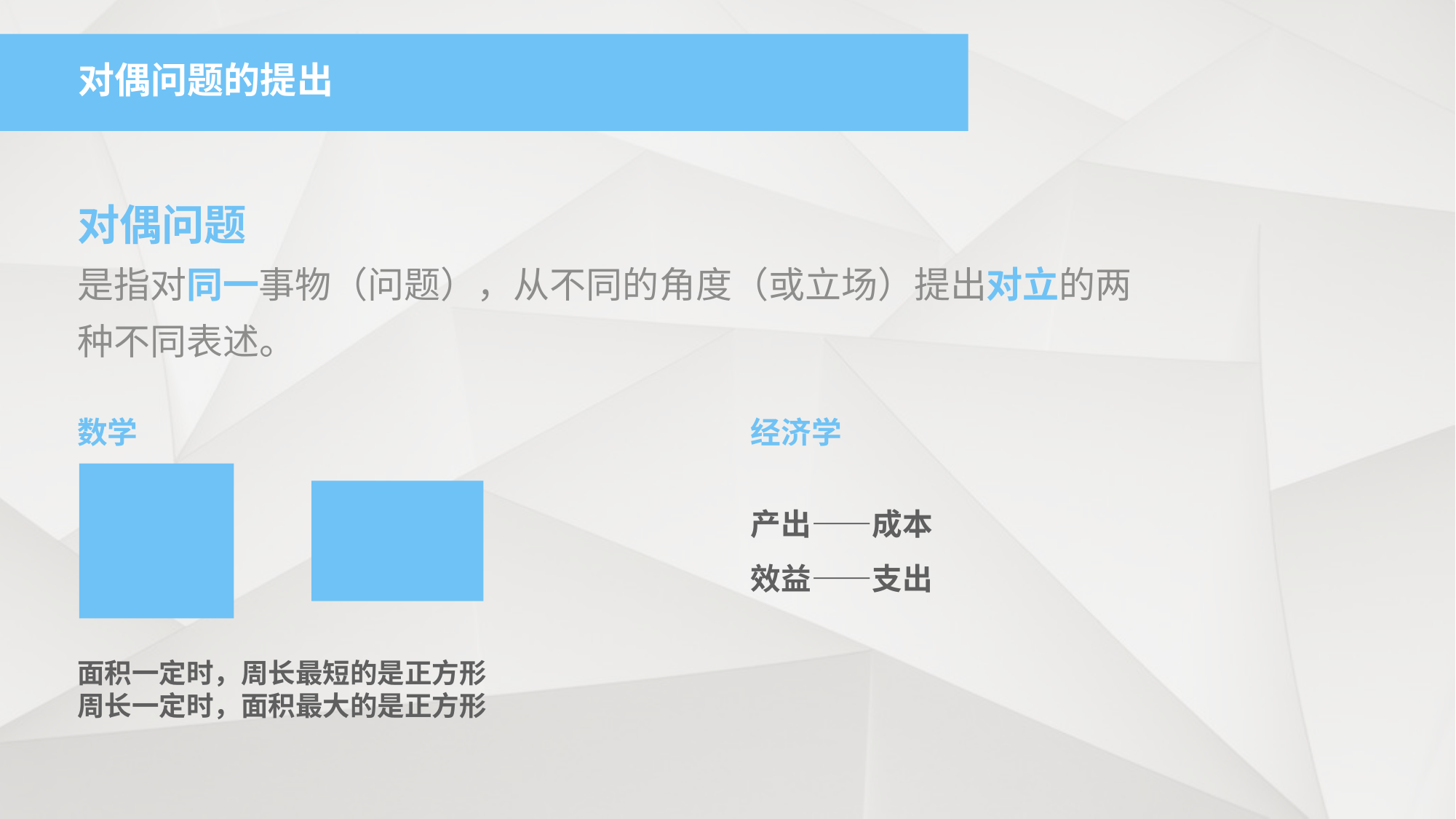

对偶问题的提出
对偶问题
是指对同一事物（问题），从不同的角度（或立场）提出对立的两种不同表述。
数学
经济学

产出——成本
效益——支出
面积一定时，周长最短的是正方形
周长一定时，面积最大的是正方形